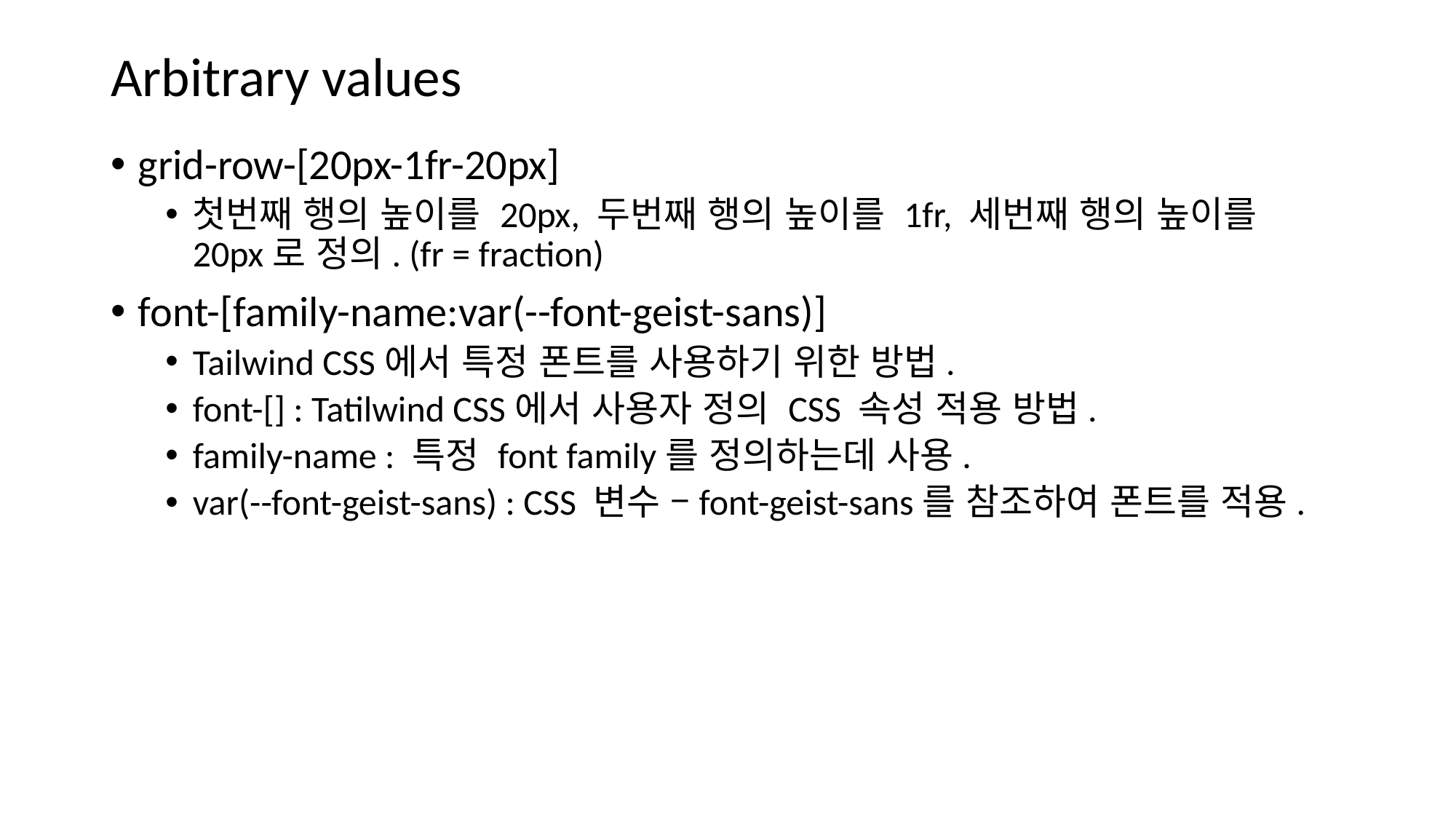

# Arbitrary values
grid-row-[20px-1fr-20px]
첫번째 행의 높이를 20px, 두번째 행의 높이를 1fr, 세번째 행의 높이를 20px로 정의. (fr = fraction)
font-[family-name:var(--font-geist-sans)]
Tailwind CSS에서 특정 폰트를 사용하기 위한 방법.
font-[] : Tatilwind CSS에서 사용자 정의 CSS 속성 적용 방법.
family-name : 특정 font family를 정의하는데 사용.
var(--font-geist-sans) : CSS 변수 –font-geist-sans를 참조하여 폰트를 적용.